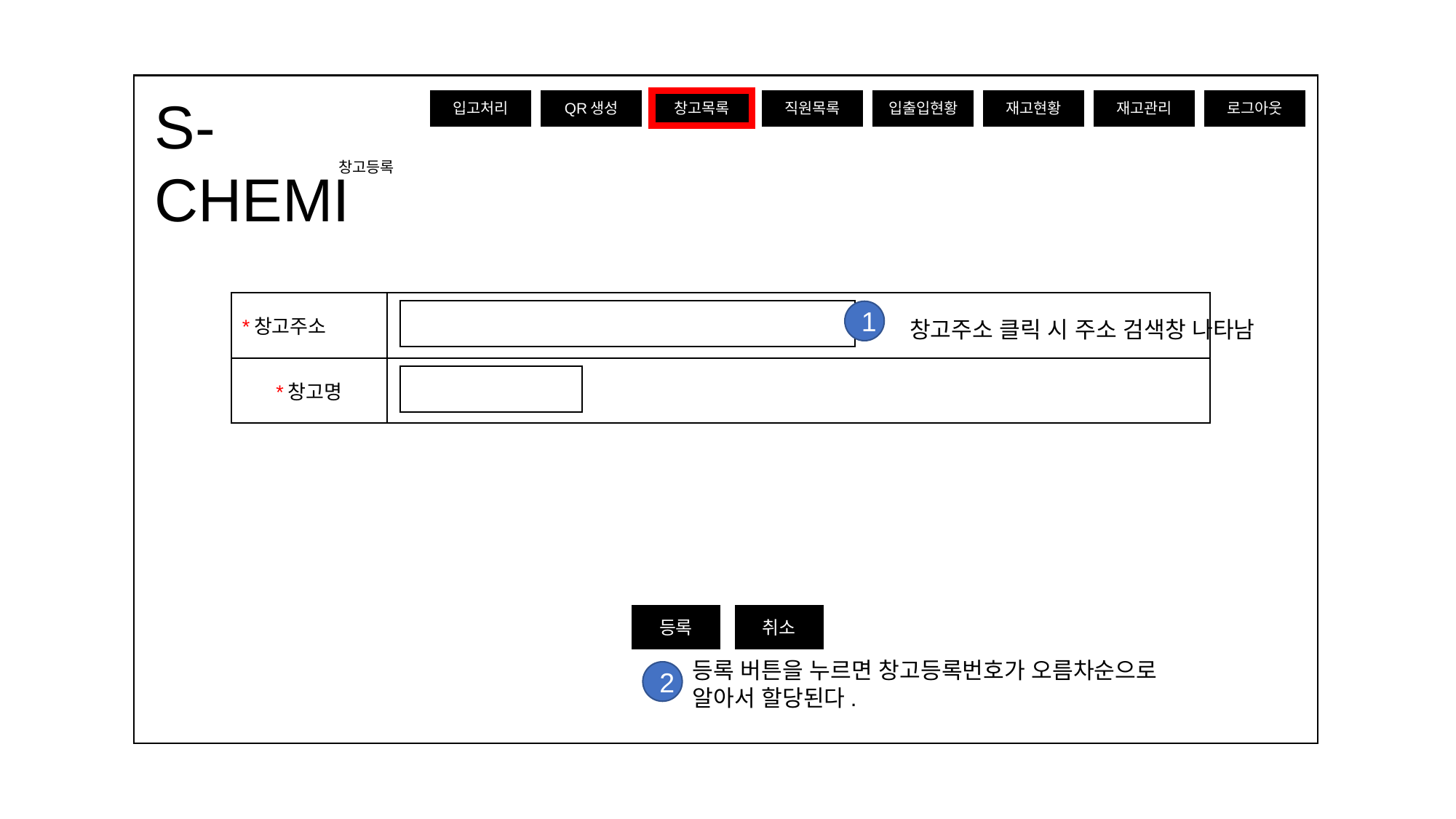

S-CHEMI
입고처리
창고목록
재고현황
로그아웃
QR생성
직원목록
입출입현황
재고관리
창고등록
| \*창고주소 |  |
| --- | --- |
| \*창고명 |  |

1
창고주소 클릭 시 주소 검색창 나타남

등록
취소
등록 버튼을 누르면 창고등록번호가 오름차순으로 알아서 할당된다.
2